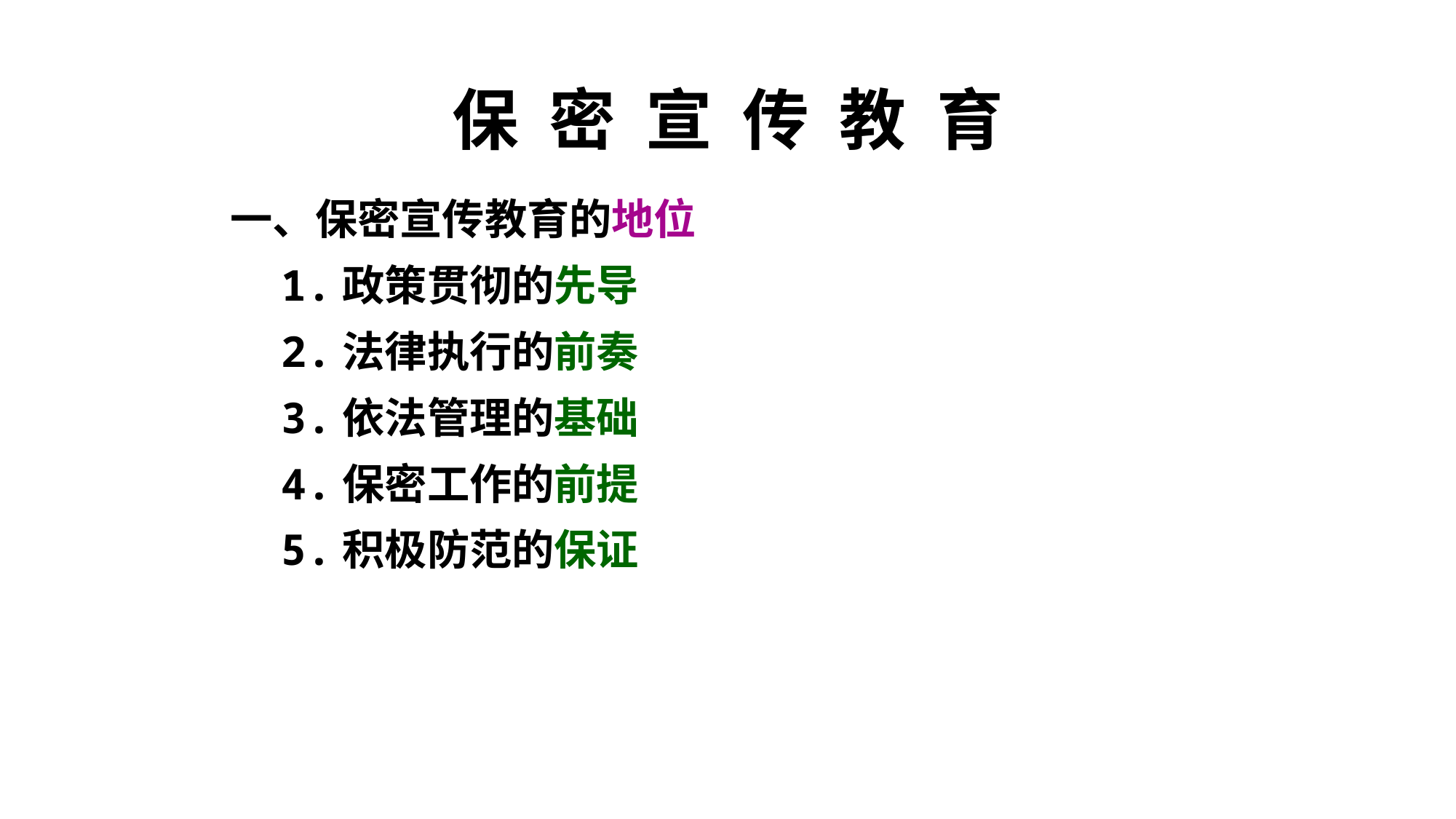

# 保  密  宣  传  教  育
		一、保密宣传教育的地位
		  1.政策贯彻的先导
		  2.法律执行的前奏
		  3.依法管理的基础
		  4.保密工作的前提
		  5.积极防范的保证